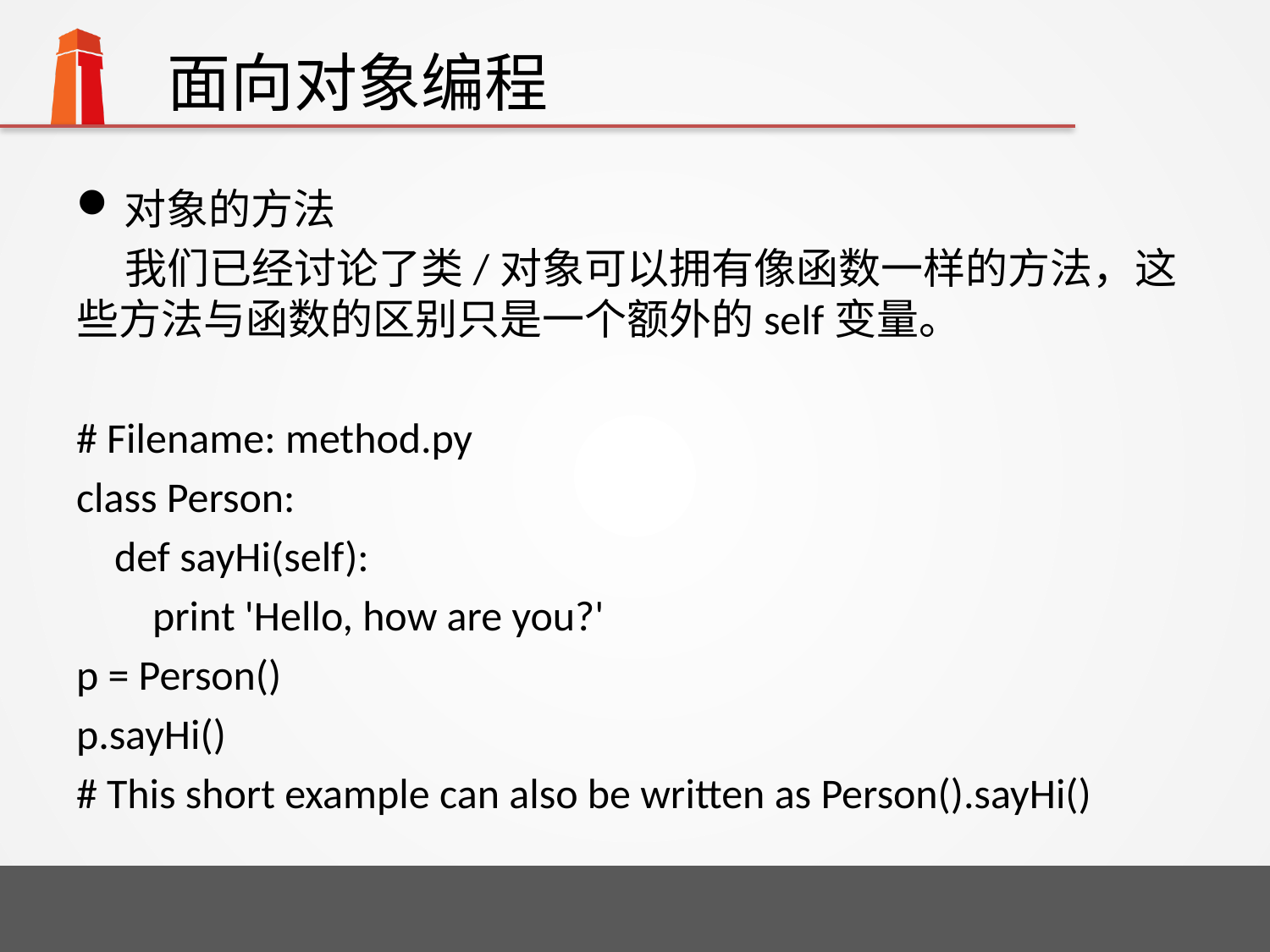

# 面向对象编程
对象的方法
    我们已经讨论了类/对象可以拥有像函数一样的方法，这些方法与函数的区别只是一个额外的self变量。

# Filename: method.py
class Person:
    def sayHi(self):
        print 'Hello, how are you?'
p = Person()
p.sayHi()
# This short example can also be written as Person().sayHi()